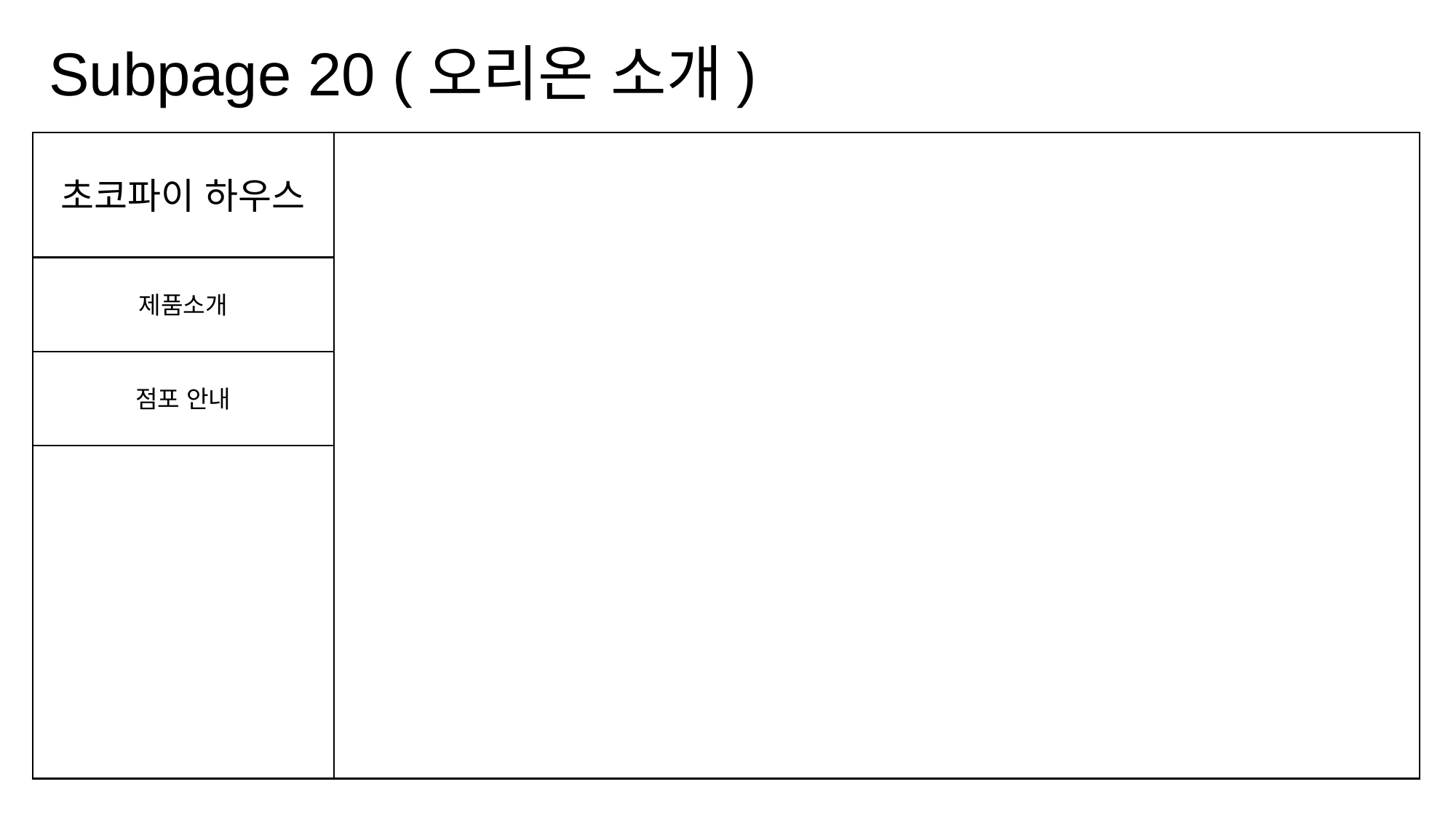

Subpage 20 (오리온 소개)
초코파이 하우스

제품소개

점포 안내